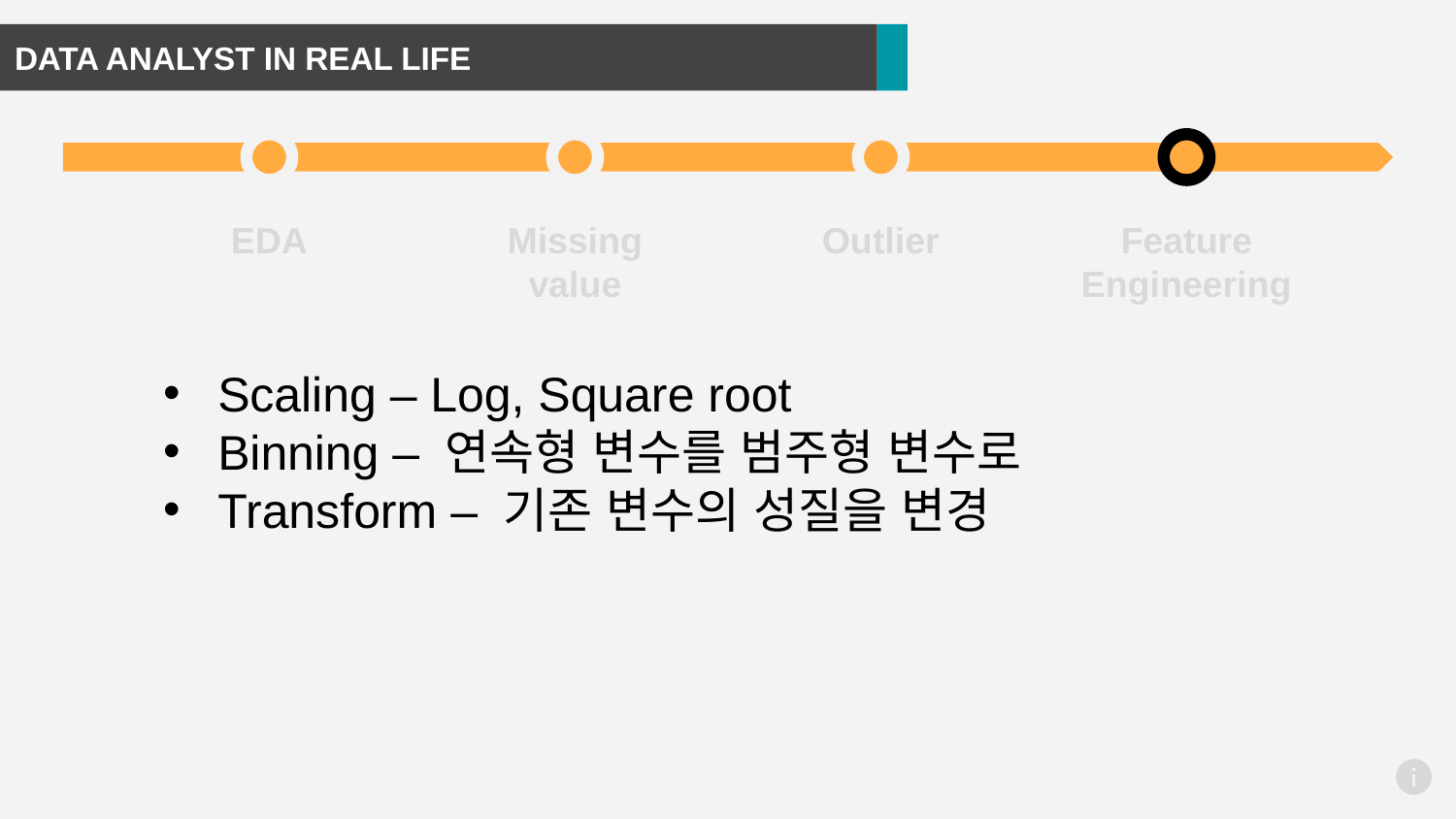

DATA ANALYST IN REAL LIFE

EDA
Missing value
Outlier
Feature Engineering
Scaling – Log, Square root
Binning – 연속형 변수를 범주형 변수로
Transform – 기존 변수의 성질을 변경